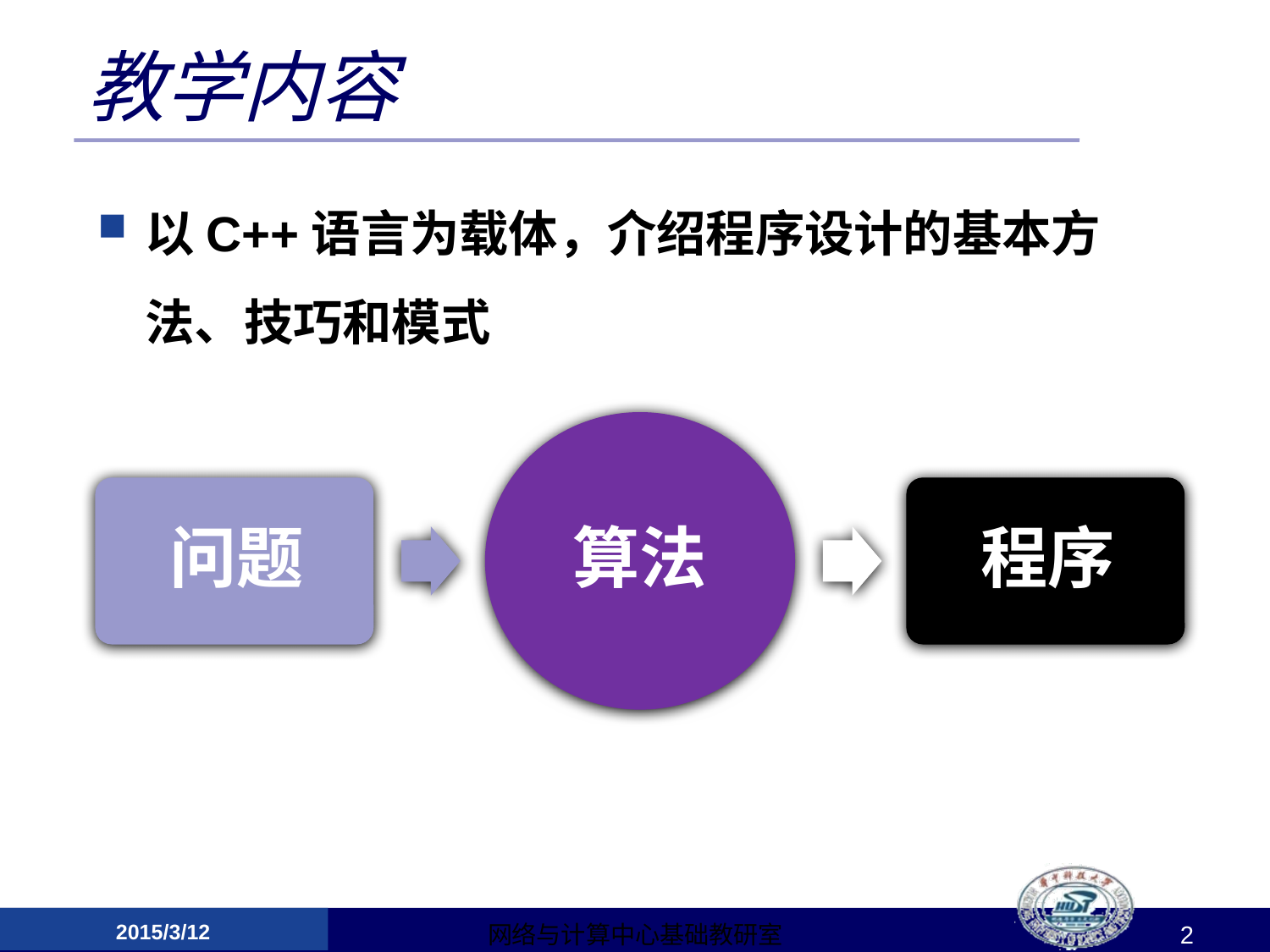

# 教学内容
以C++语言为载体，介绍程序设计的基本方法、技巧和模式
问题

算法

程序
2015/3/12
网络与计算中心基础教研室
2